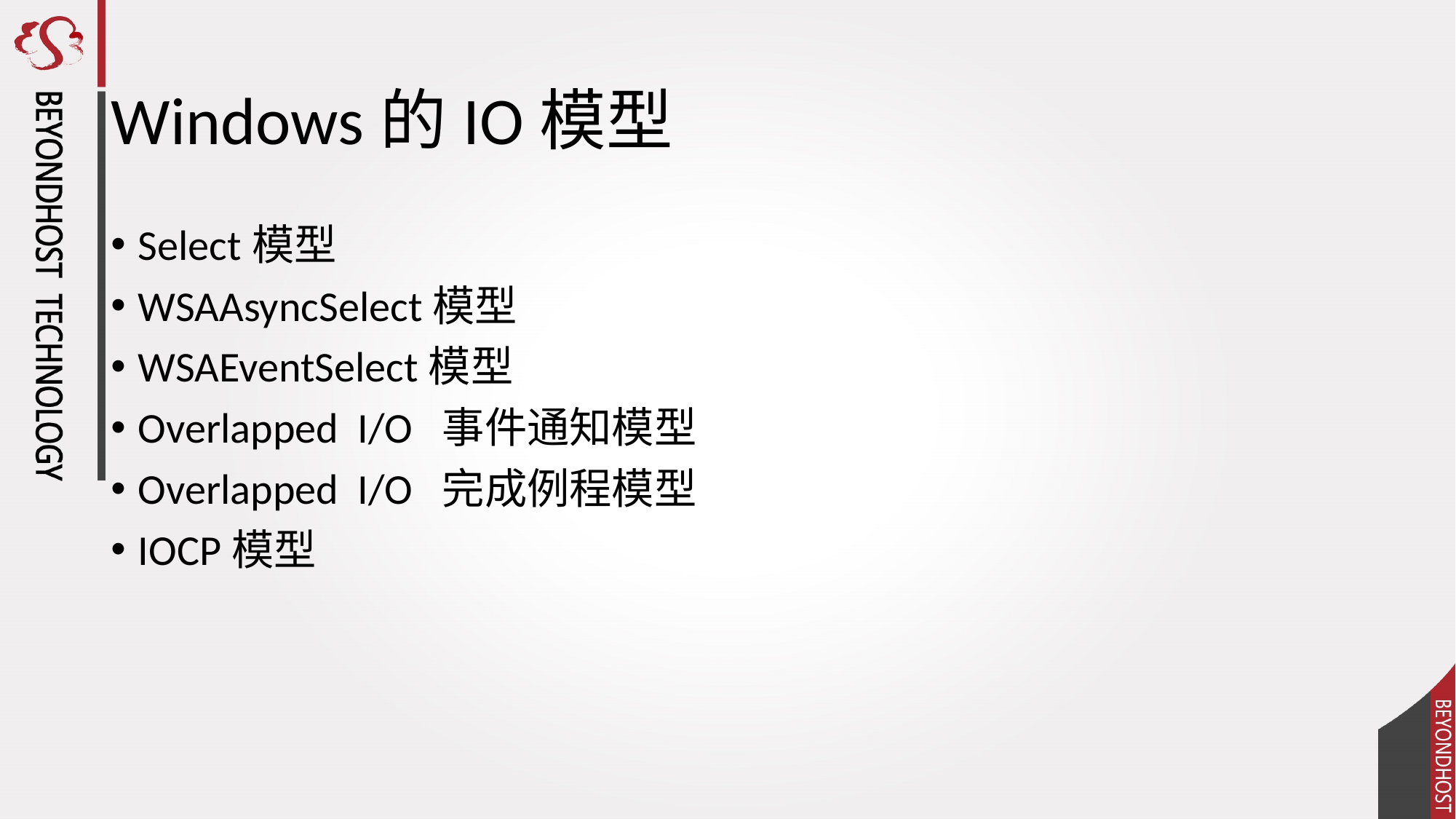

# Windows的IO模型
Select模型
WSAAsyncSelect模型
WSAEventSelect模型
Overlapped  I/O  事件通知模型
Overlapped  I/O  完成例程模型
IOCP模型